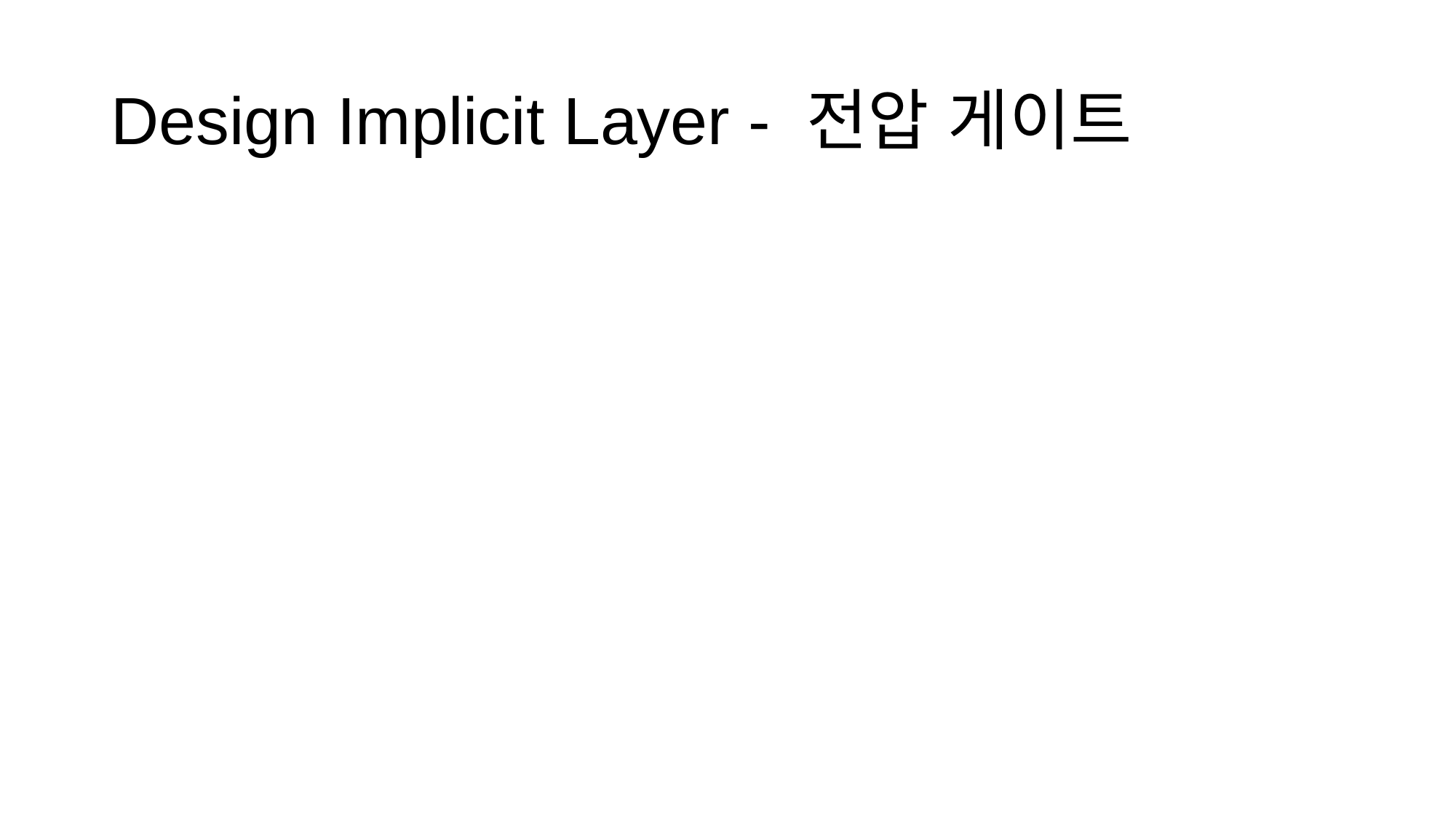

# Design Implicit Layer - 전압 게이트